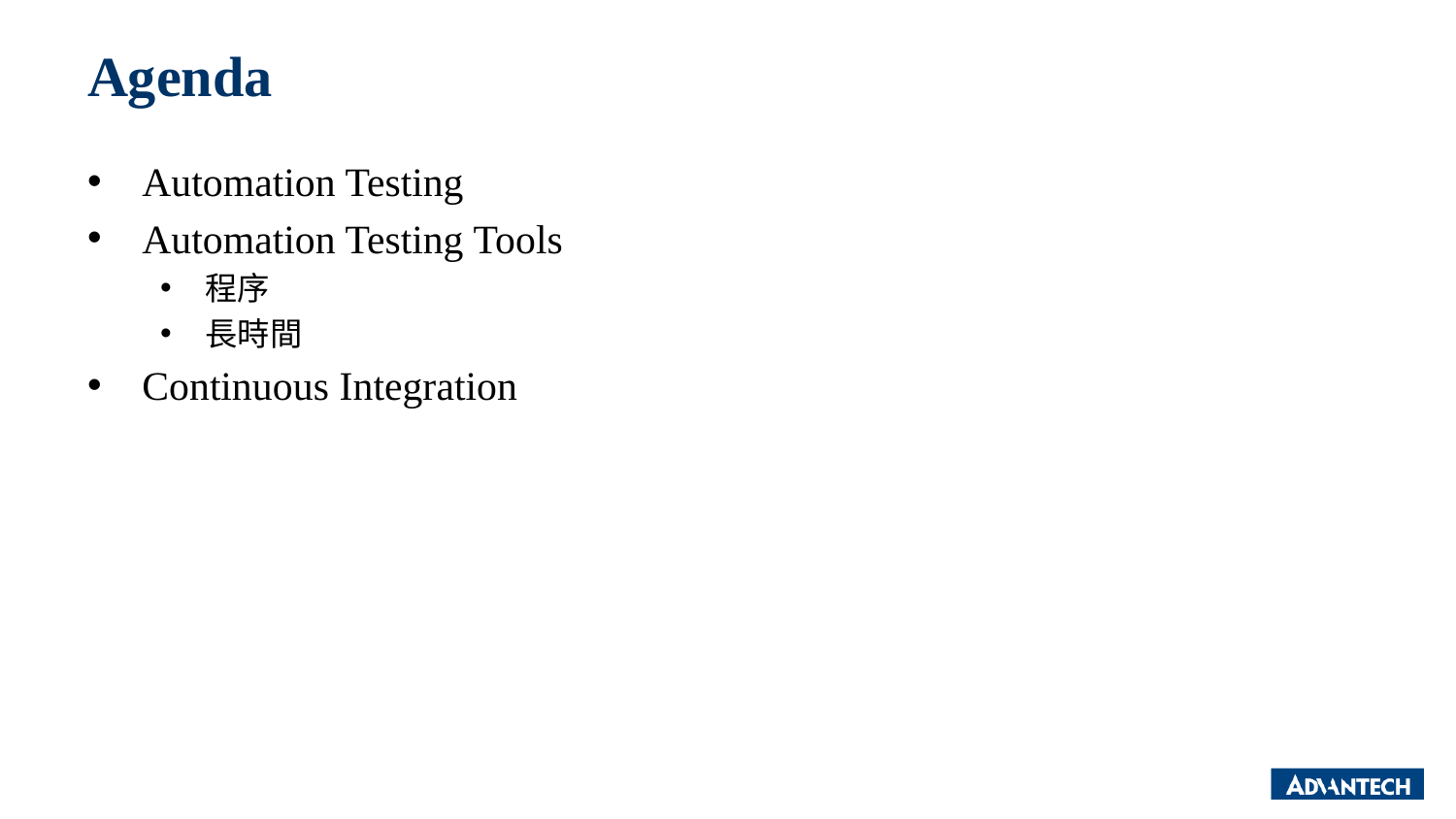

# Agenda
Automation Testing
Automation Testing Tools
程序
長時間
Continuous Integration